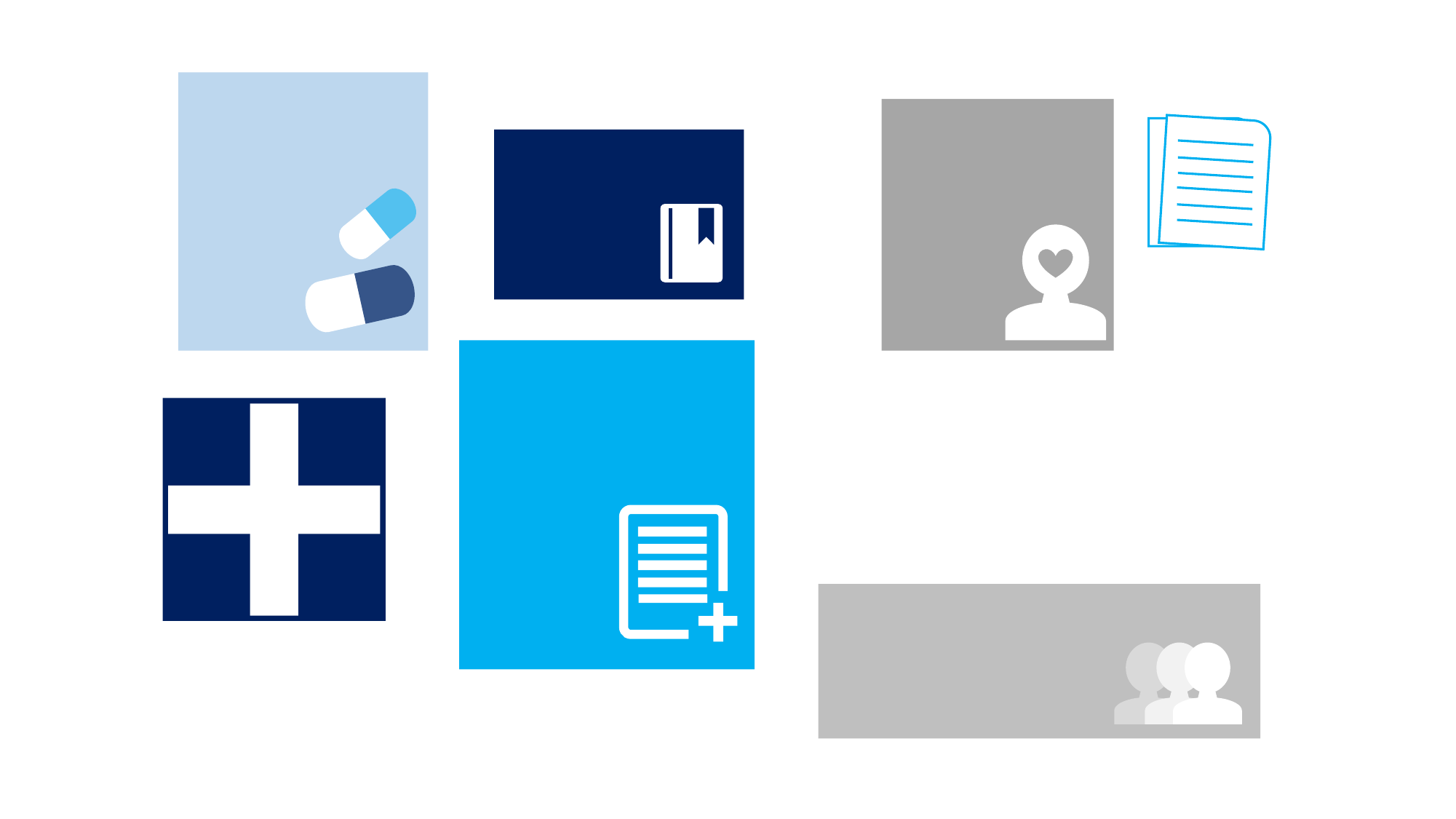

진료 기록
마이페이지
처방전 제출

진료 접수
대기인원 확인